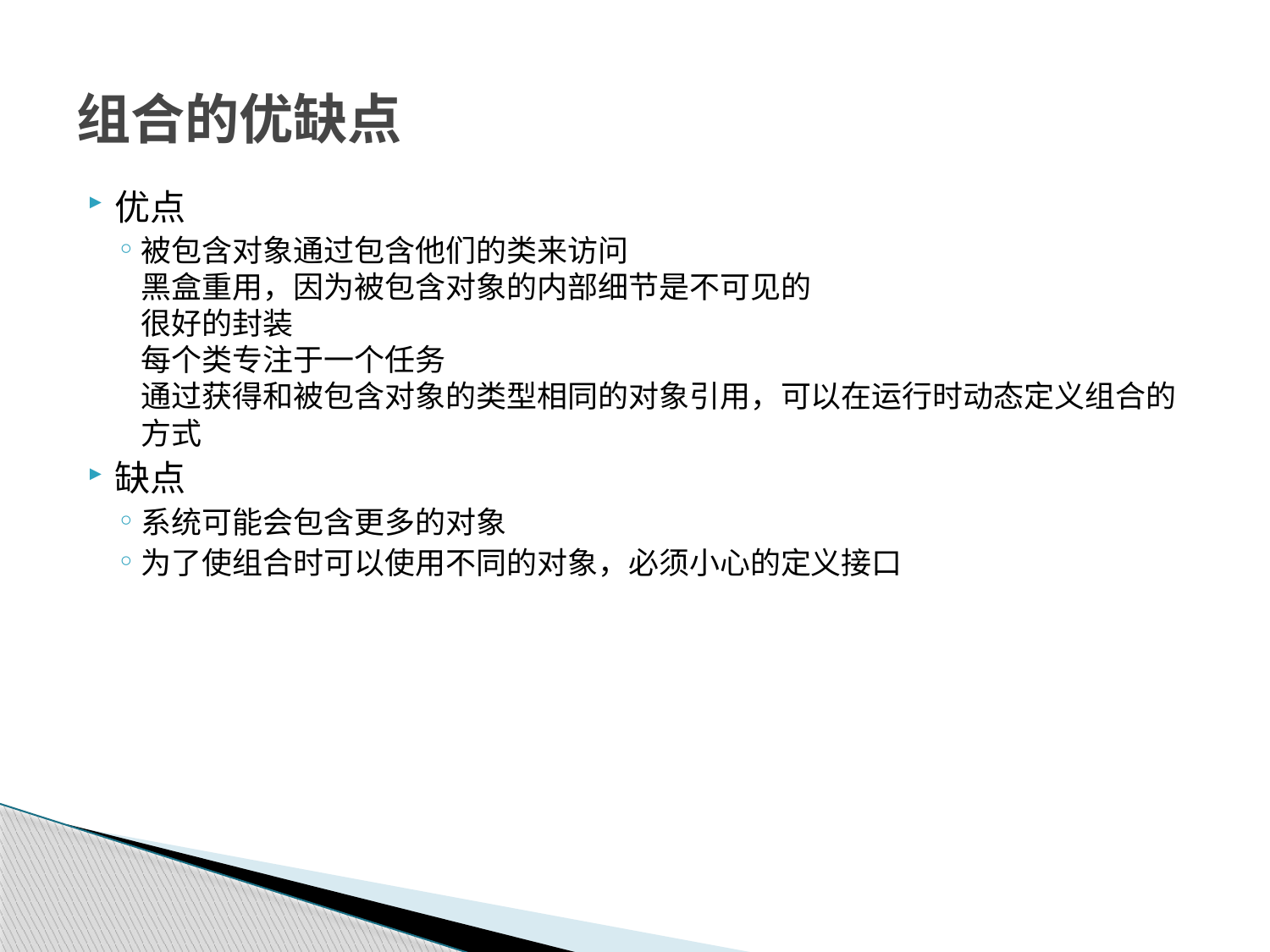

# 组合的优缺点
优点
被包含对象通过包含他们的类来访问
黑盒重用，因为被包含对象的内部细节是不可见的
很好的封装
每个类专注于一个任务
通过获得和被包含对象的类型相同的对象引用，可以在运行时动态定义组合的方式
缺点
系统可能会包含更多的对象
为了使组合时可以使用不同的对象，必须小心的定义接口